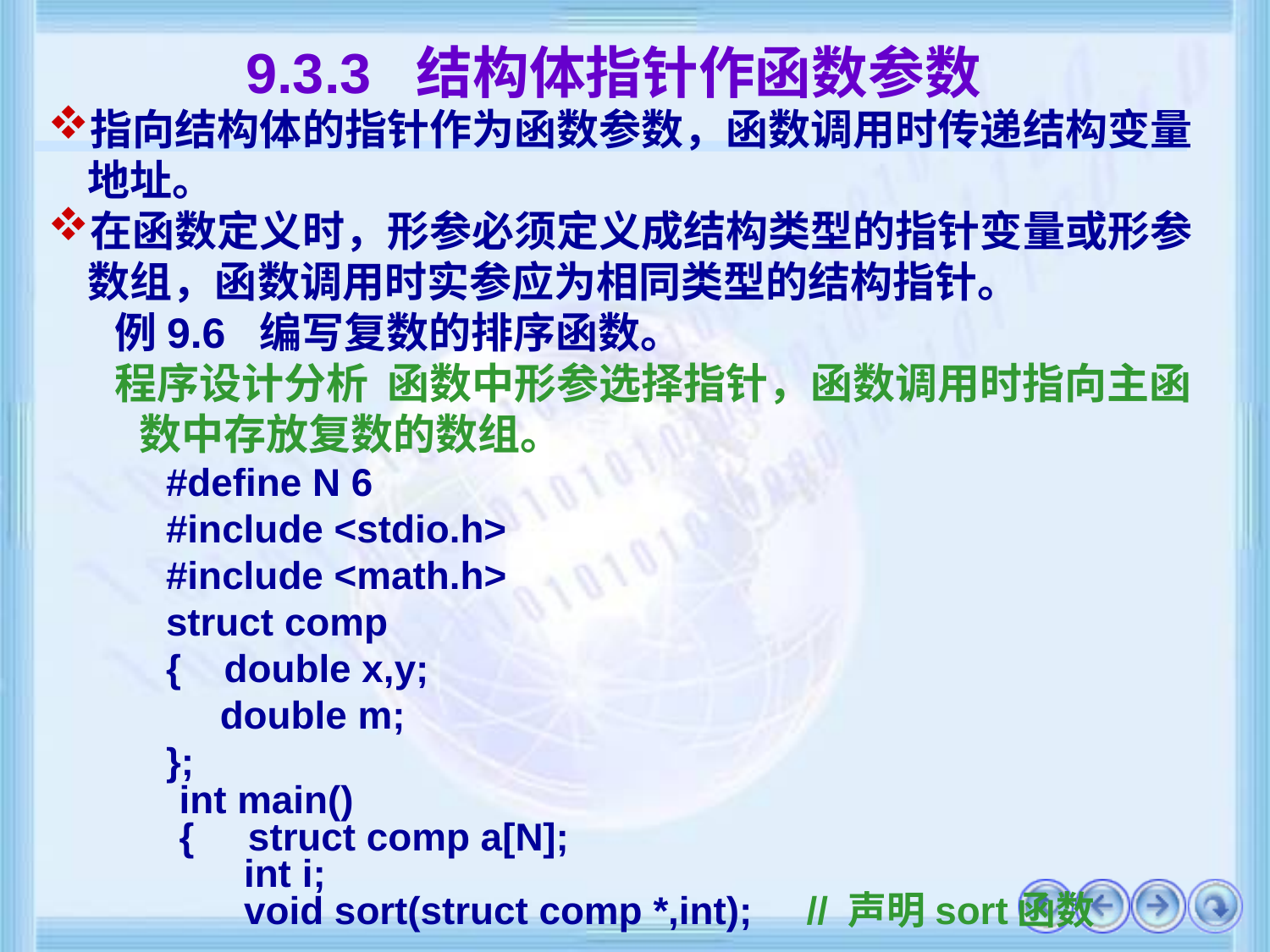

# 9.3.3  结构体指针作函数参数
指向结构体的指针作为函数参数，函数调用时传递结构变量地址。
在函数定义时，形参必须定义成结构类型的指针变量或形参数组，函数调用时实参应为相同类型的结构指针。
例9.6  编写复数的排序函数。
程序设计分析  函数中形参选择指针，函数调用时指向主函数中存放复数的数组。
#define N 6
#include <stdio.h>
#include <math.h>
struct comp
{    double x,y;
     double m;
};
      int main()
      {     struct comp a[N];
            int i;
            void sort(struct comp *,int);     // 声明sort函数